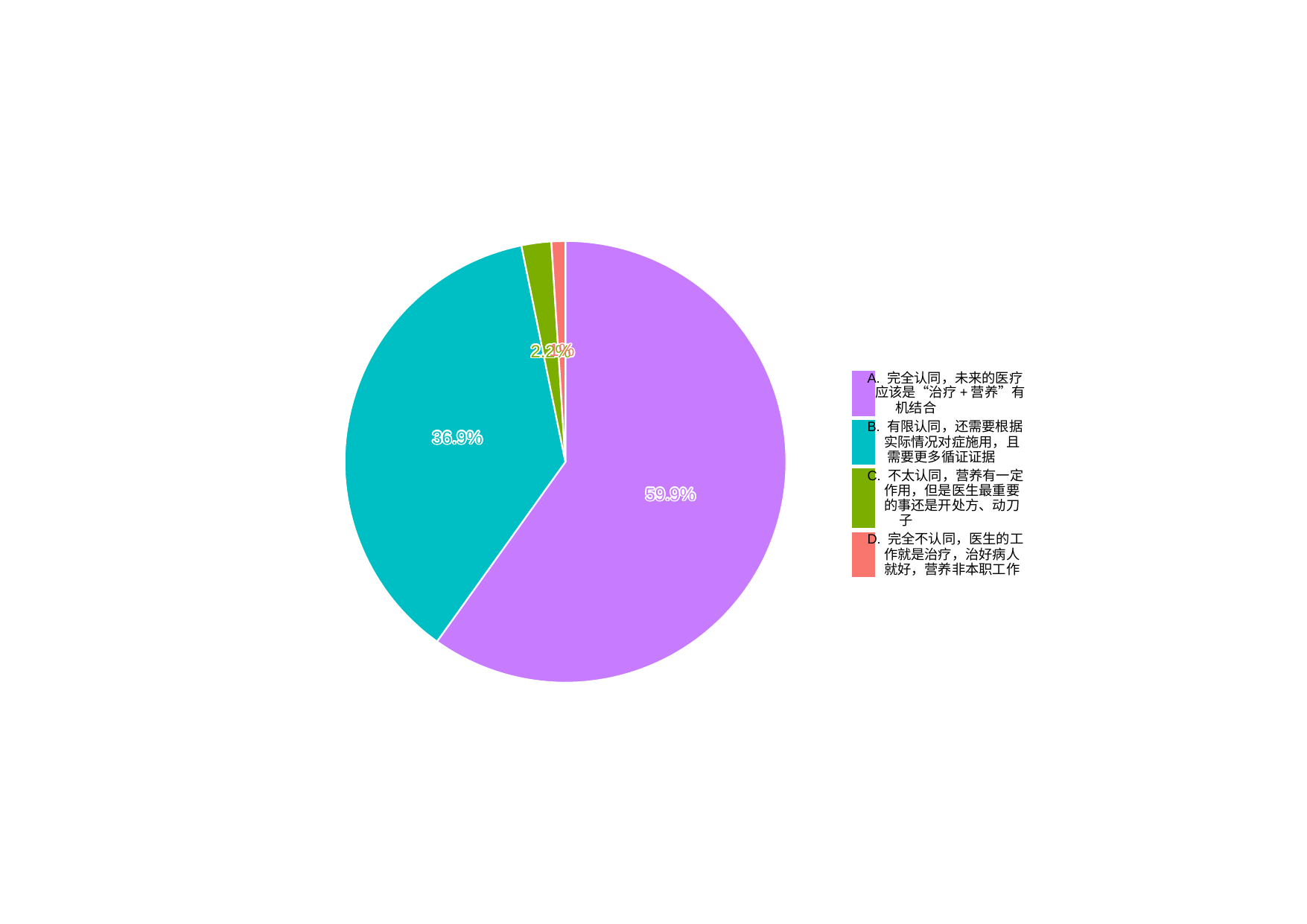

1%
1%
1%
1%
1%
1%
1%
2.2%
2.2%
2.2%
1%
1%
1%
2.2%
2.2%
2.2%
2.2%
1%
1%
1%
1%
2.2%
2.2%
2.2%
1%
1%
1%
2.2%
2.2%
2.2%
2.2%
2.2%
2.2%
2.2%

A. 完全认同，未来的医疗
    应该是“治疗+营养”有
    机结合

B. 有限认同，还需要根据
36.9%
36.9%
36.9%
36.9%
36.9%
36.9%
36.9%
36.9%
36.9%
36.9%
36.9%
36.9%
36.9%
36.9%
36.9%
36.9%
36.9%
    实际情况对症施用，且
    需要更多循证证据

C. 不太认同，营养有一定
59.9%
59.9%
59.9%
    作用，但是医生最重要
59.9%
59.9%
59.9%
59.9%
59.9%
59.9%
59.9%
59.9%
59.9%
59.9%
59.9%
59.9%
59.9%
59.9%
    的事还是开处方、动刀
    子

D. 完全不认同，医生的工
    作就是治疗，治好病人
    就好，营养非本职工作